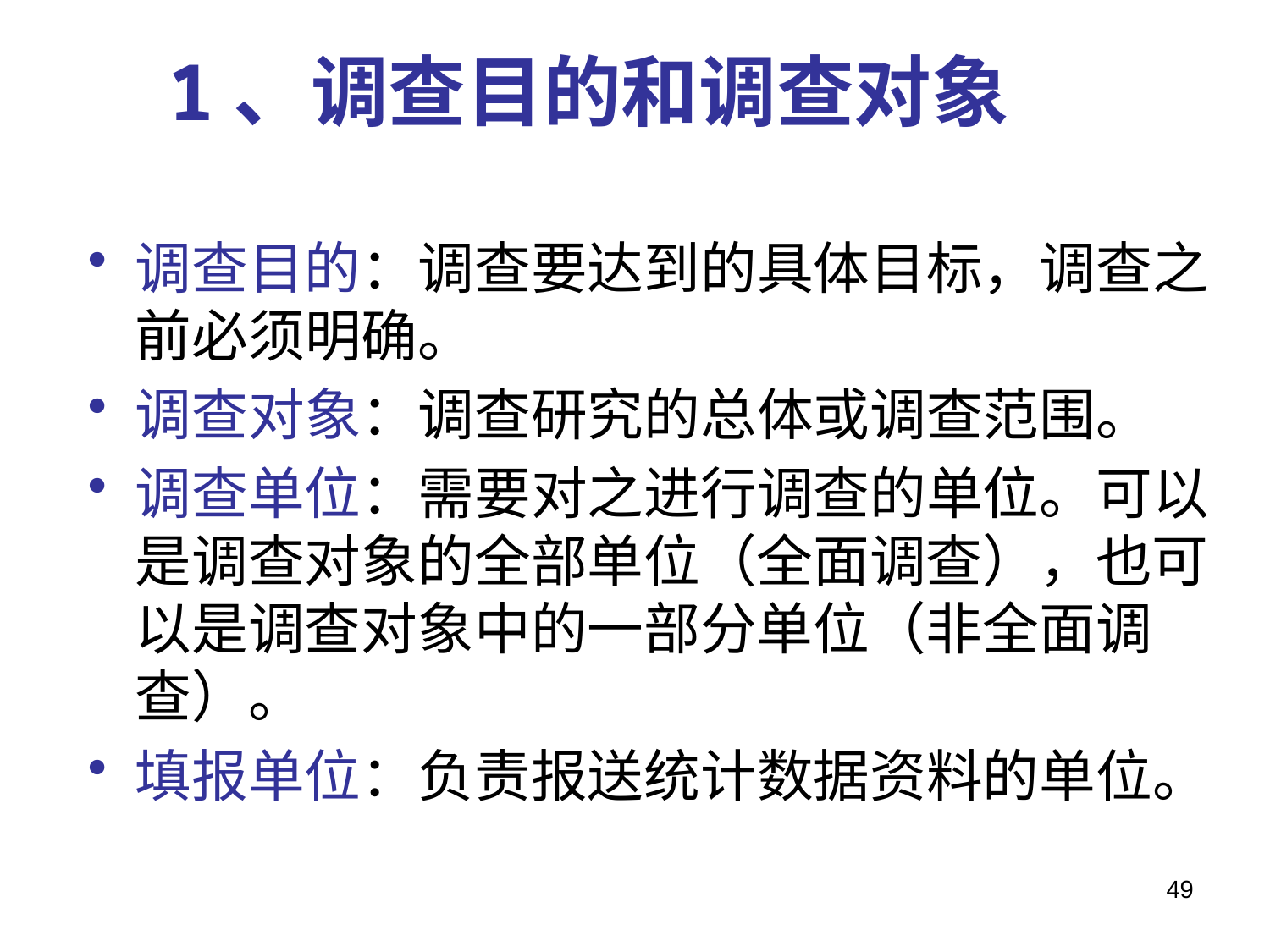

# 1、调查目的和调查对象
调查目的：调查要达到的具体目标，调查之前必须明确。
调查对象：调查研究的总体或调查范围。
调查单位：需要对之进行调查的单位。可以是调查对象的全部单位（全面调查），也可以是调查对象中的一部分单位（非全面调查）。
填报单位：负责报送统计数据资料的单位。

49